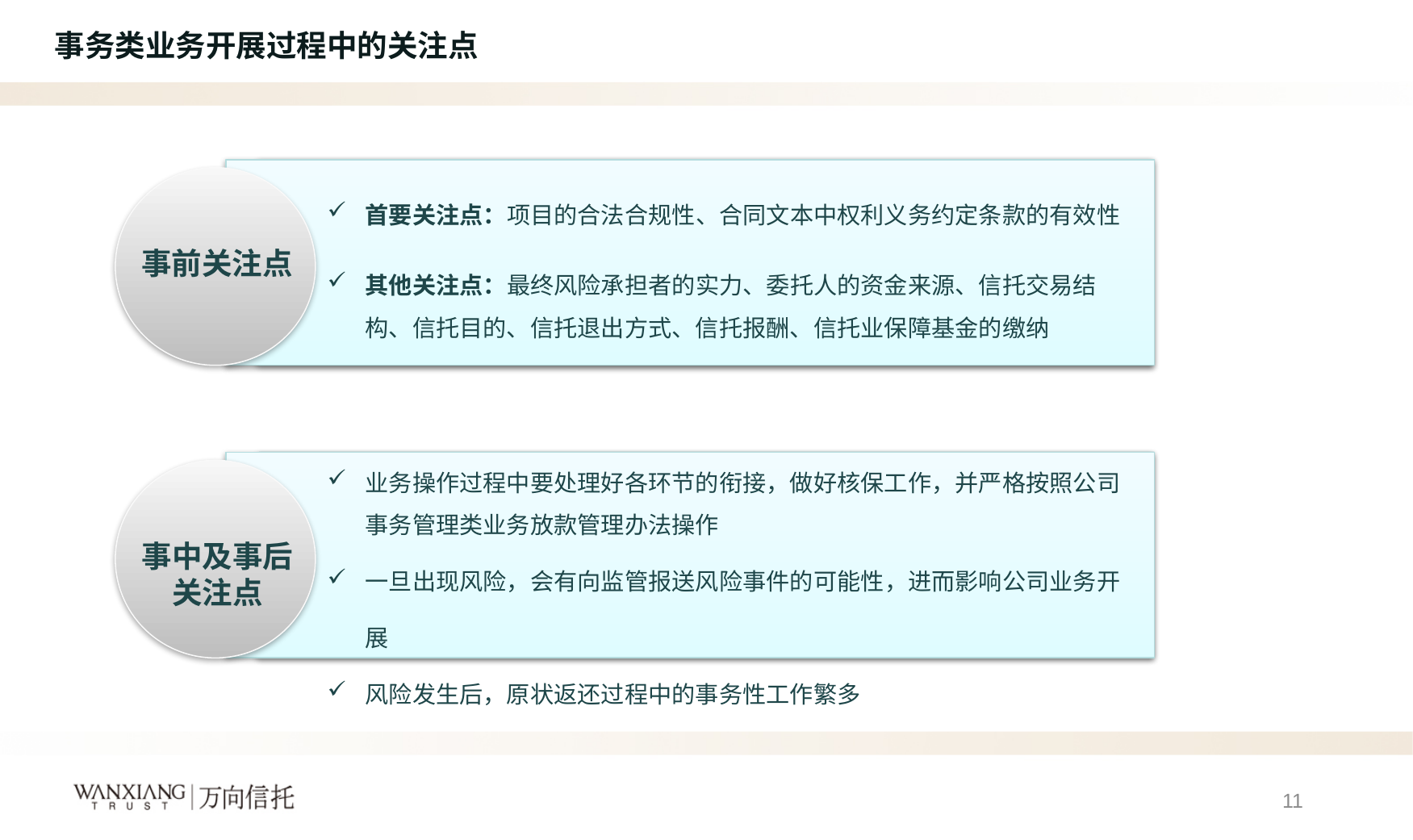

标  题 一
事务类业务开展过程中的关注点

首要关注点：项目的合法合规性、合同文本中权利义务约定条款的有效性

其他关注点：最终风险承担者的实力、委托人的资金来源、信托交易结构、信托目的、信托退出方式、信托报酬、信托业保障基金的缴纳
事前关注点
业务操作过程中要处理好各环节的衔接，做好核保工作，并严格按照公司事务管理类业务放款管理办法操作
一旦出现风险，会有向监管报送风险事件的可能性，进而影响公司业务开展
风险发生后，原状返还过程中的事务性工作繁多

事中及事后
关注点
11